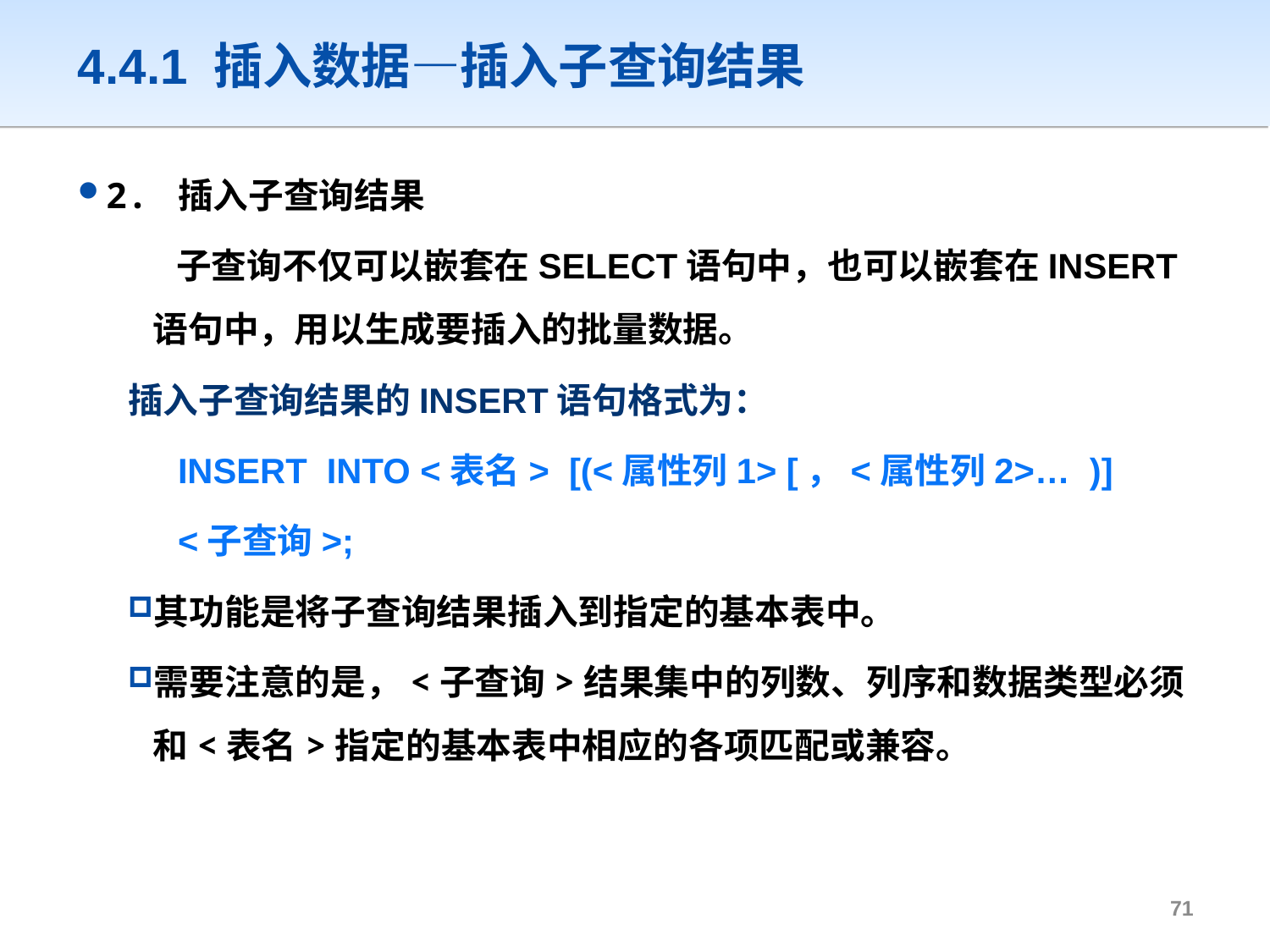

# 4.4.1 插入数据—插入子查询结果
2. 插入子查询结果
     子查询不仅可以嵌套在SELECT语句中，也可以嵌套在INSERT语句中，用以生成要插入的批量数据。
插入子查询结果的INSERT语句格式为：
INSERT  INTO <表名>  [(<属性列1> [，<属性列2>…  )]
<子查询>;
其功能是将子查询结果插入到指定的基本表中。
需要注意的是，<子查询>结果集中的列数、列序和数据类型必须和<表名>指定的基本表中相应的各项匹配或兼容。

71